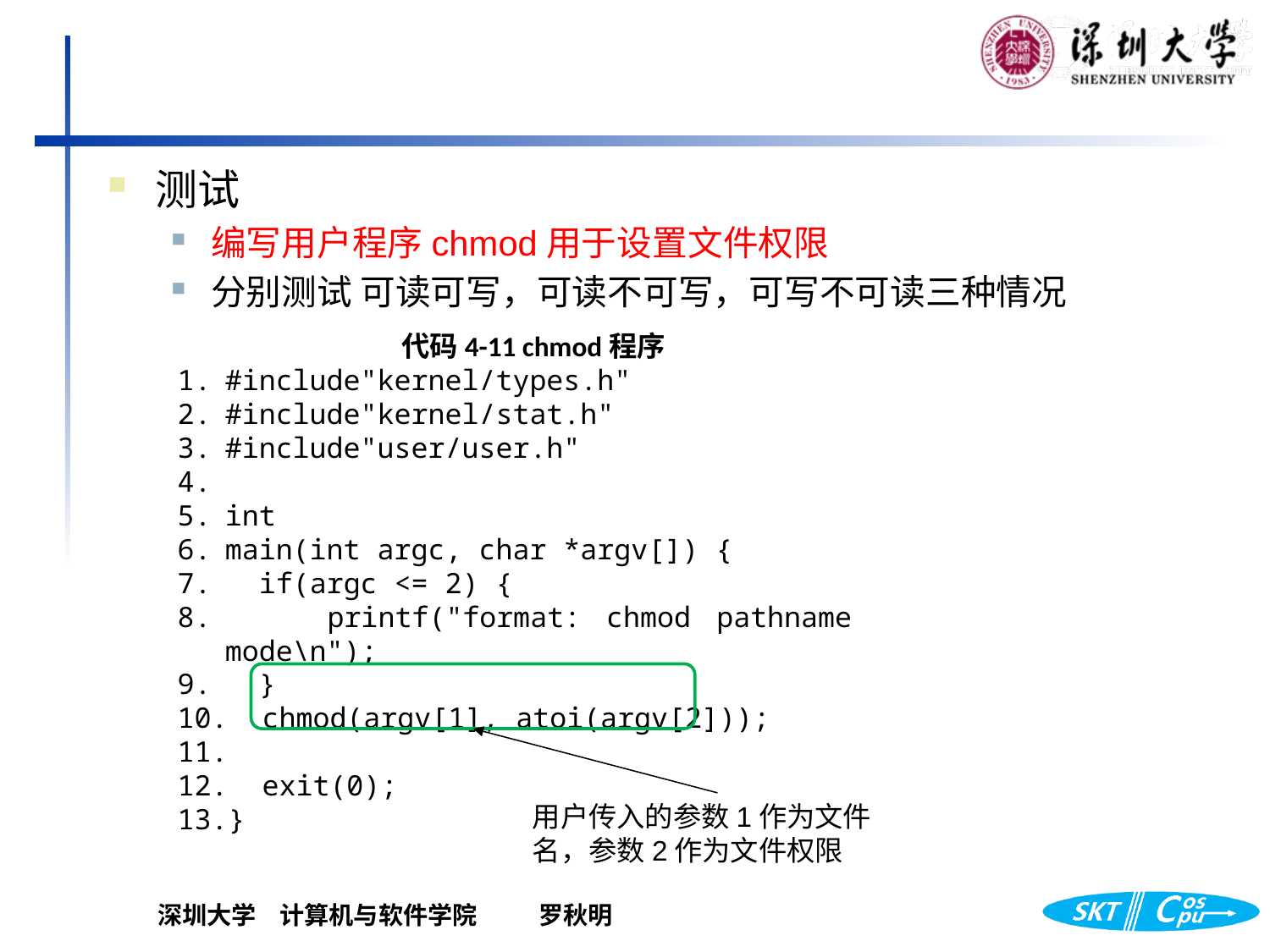

测试
编写用户程序chmod用于设置文件权限
分别测试 可读可写，可读不可写，可写不可读三种情况
代码4-11 chmod程序
#include"kernel/types.h"
#include"kernel/stat.h"
#include"user/user.h"

int
main(int argc, char *argv[]) {
  if(argc <= 2) {
    printf("format: chmod pathname mode\n");
  }
  chmod(argv[1], atoi(argv[2]));

  exit(0);
}

用户传入的参数1作为文件名，参数2作为文件权限